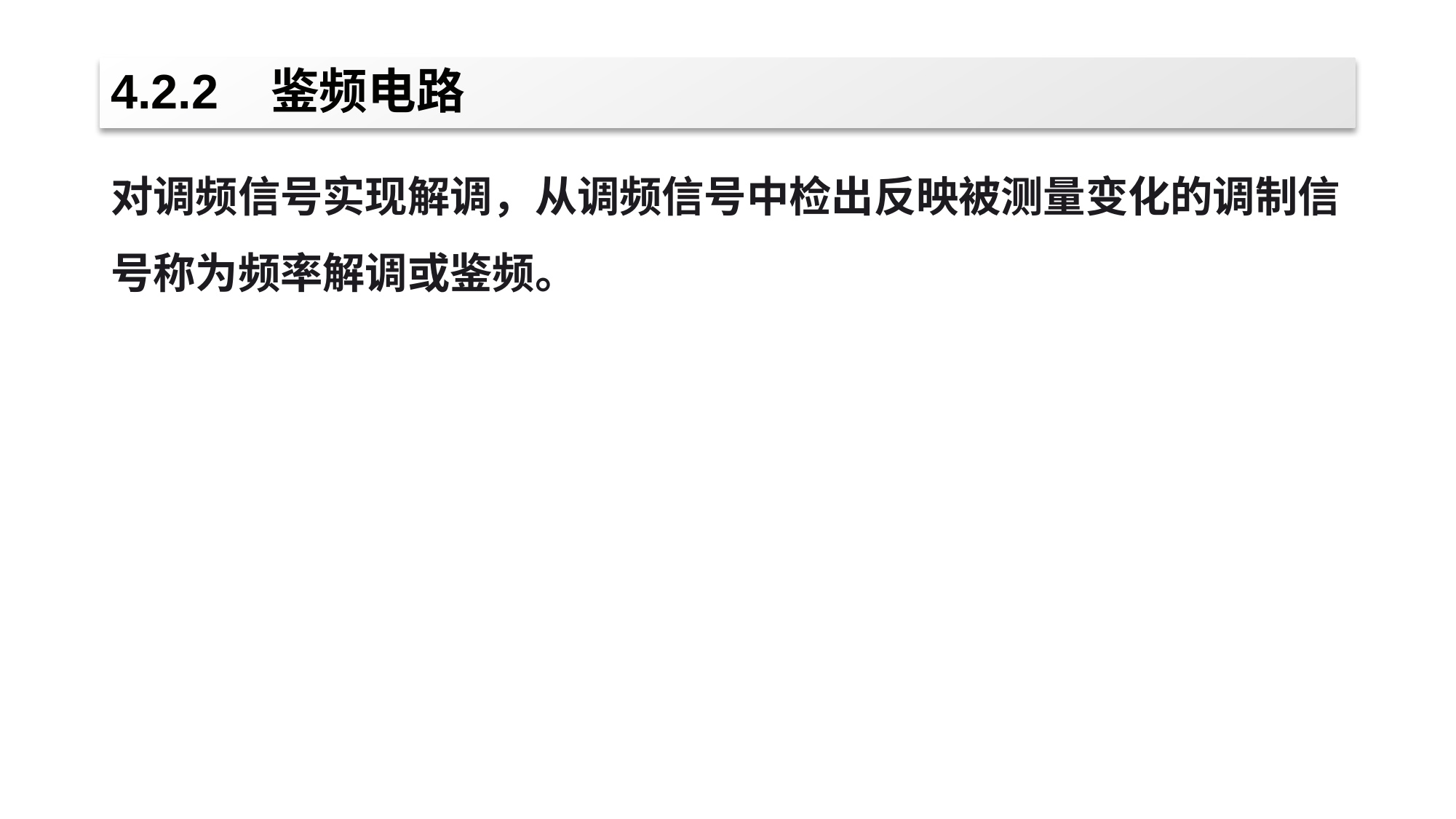

# 4.2.2   鉴频电路
对调频信号实现解调，从调频信号中检出反映被测量变化的调制信号称为频率解调或鉴频。